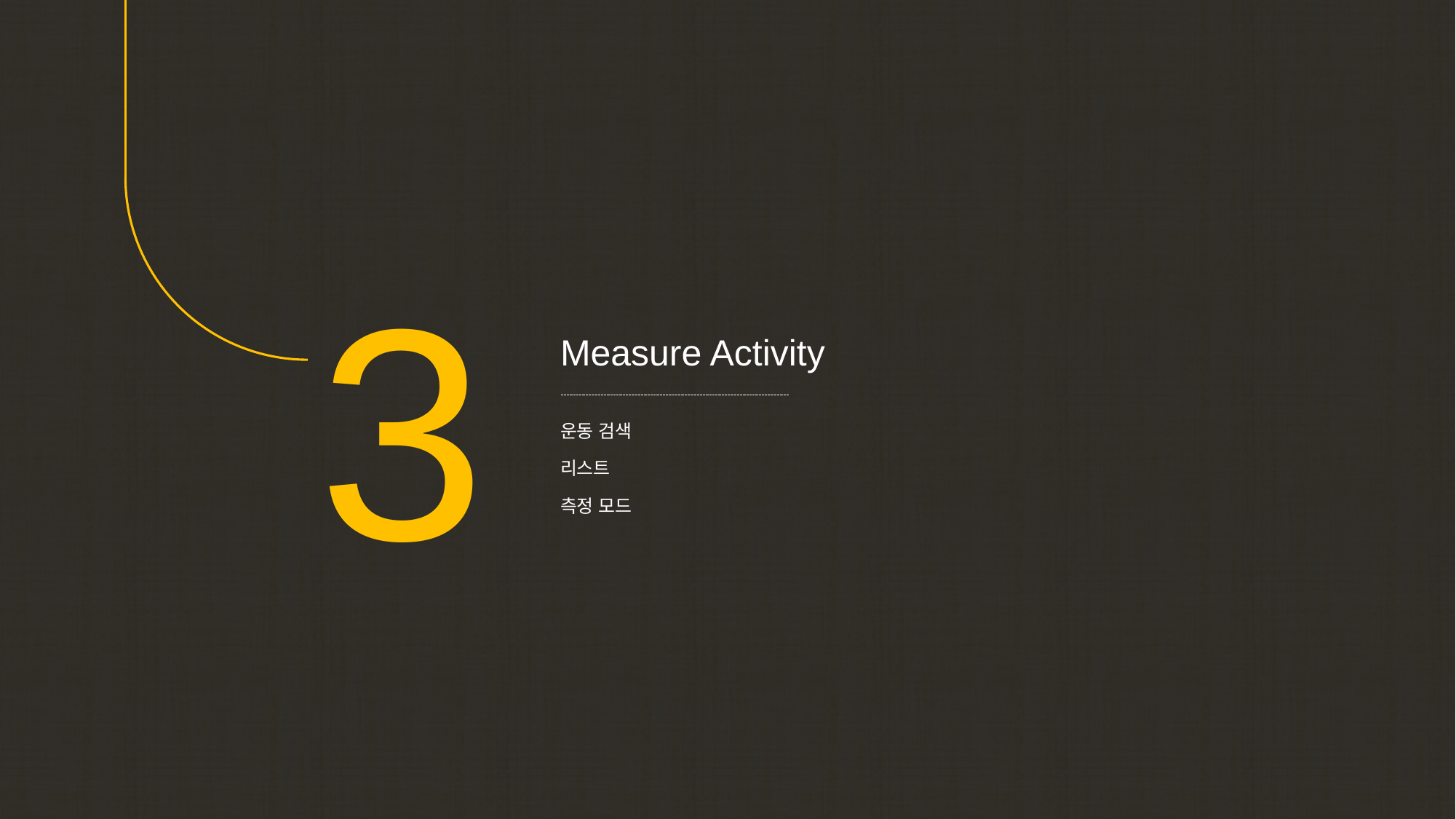

3
Measure Activity
운동 검색
리스트
측정 모드